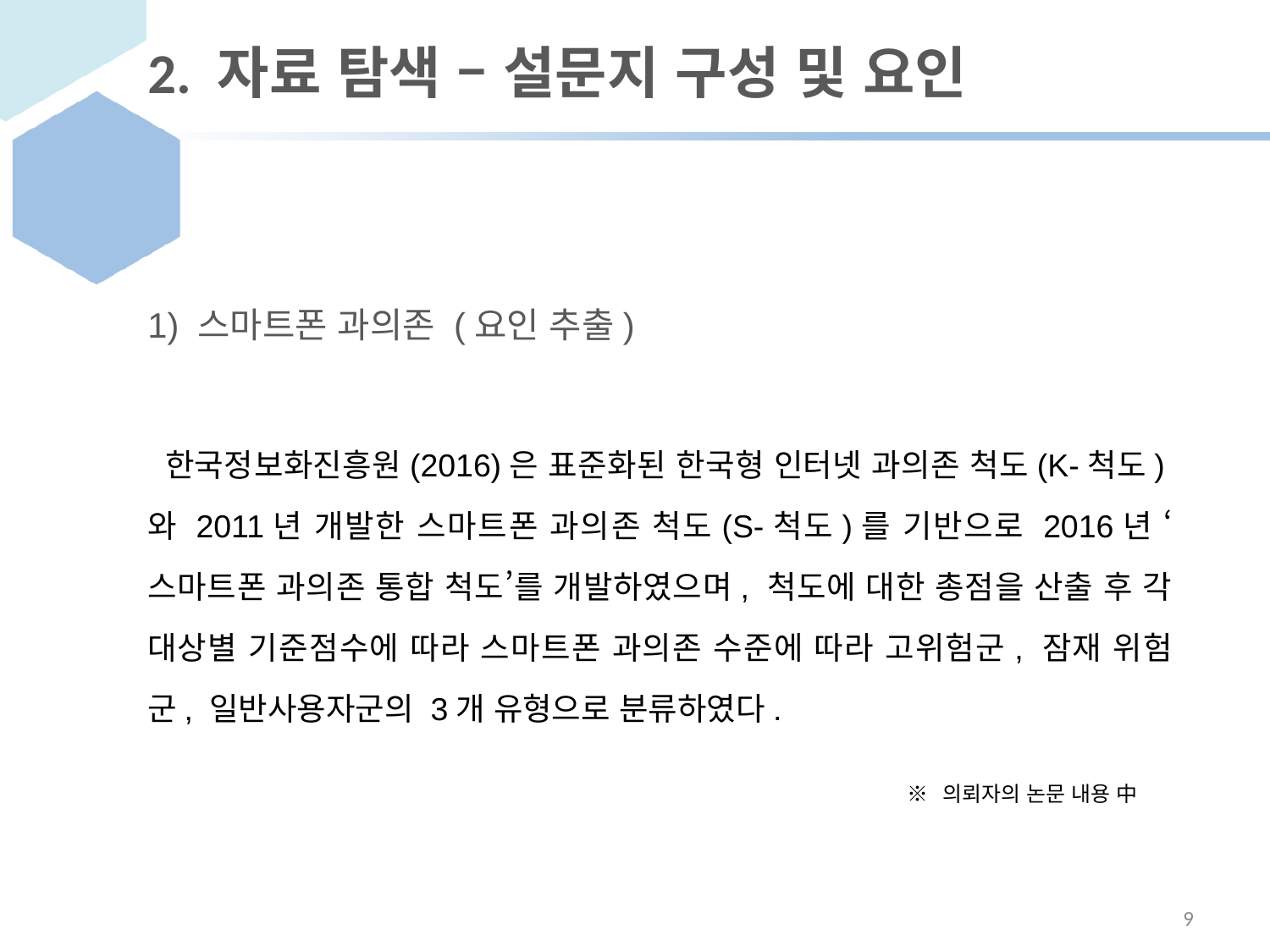

# 2. 자료 탐색 – 설문지 구성 및 요인
1) 스마트폰 과의존 (요인 추출)
한국정보화진흥원(2016)은 표준화된 한국형 인터넷 과의존 척도(K-척도)와 2011년 개발한 스마트폰 과의존 척도(S-척도)를 기반으로 2016년 ‘스마트폰 과의존 통합 척도’를 개발하였으며, 척도에 대한 총점을 산출 후 각 대상별 기준점수에 따라 스마트폰 과의존 수준에 따라 고위험군, 잠재 위험군, 일반사용자군의 3개 유형으로 분류하였다.
※  의뢰자의 논문 내용 中
9